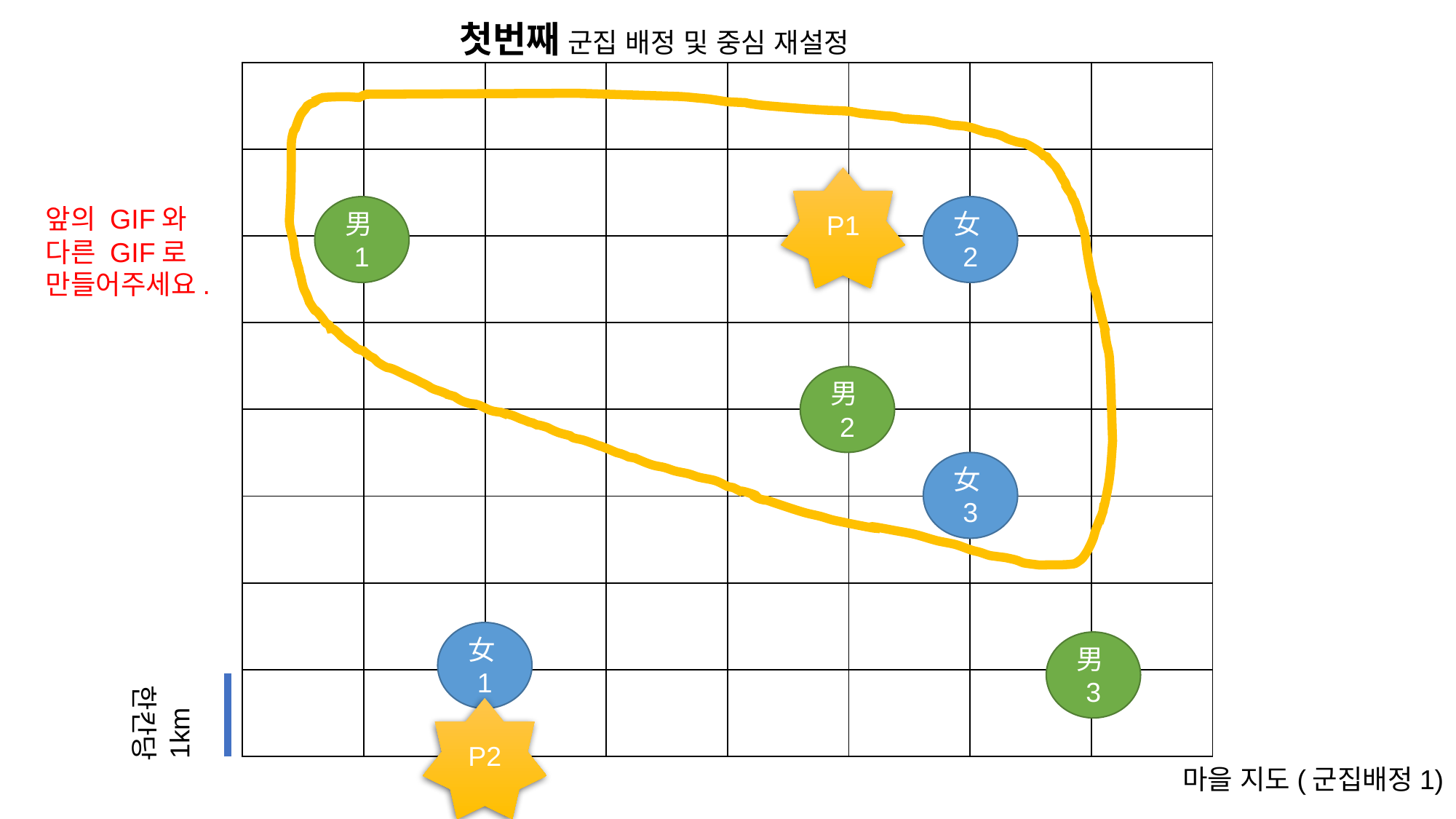

첫번째 군집 배정 및 중심 재설정
|  |  |  |  |  |  |  |  |
| --- | --- | --- | --- | --- | --- | --- | --- |
|  |  |  |  |  |  |  |  |
|  |  |  |  |  |  |  |  |
|  |  |  |  |  |  |  |  |
|  |  |  |  |  |  |  |  |
|  |  |  |  |  |  |  |  |
|  |  |  |  |  |  |  |  |
|  |  |  |  |  |  |  |  |

P1
앞의 GIF와 다른 GIF로 만들어주세요.
女2
男1
男2
女3
女1
男3
1km
한칸당
P2
마을 지도(군집배정1)